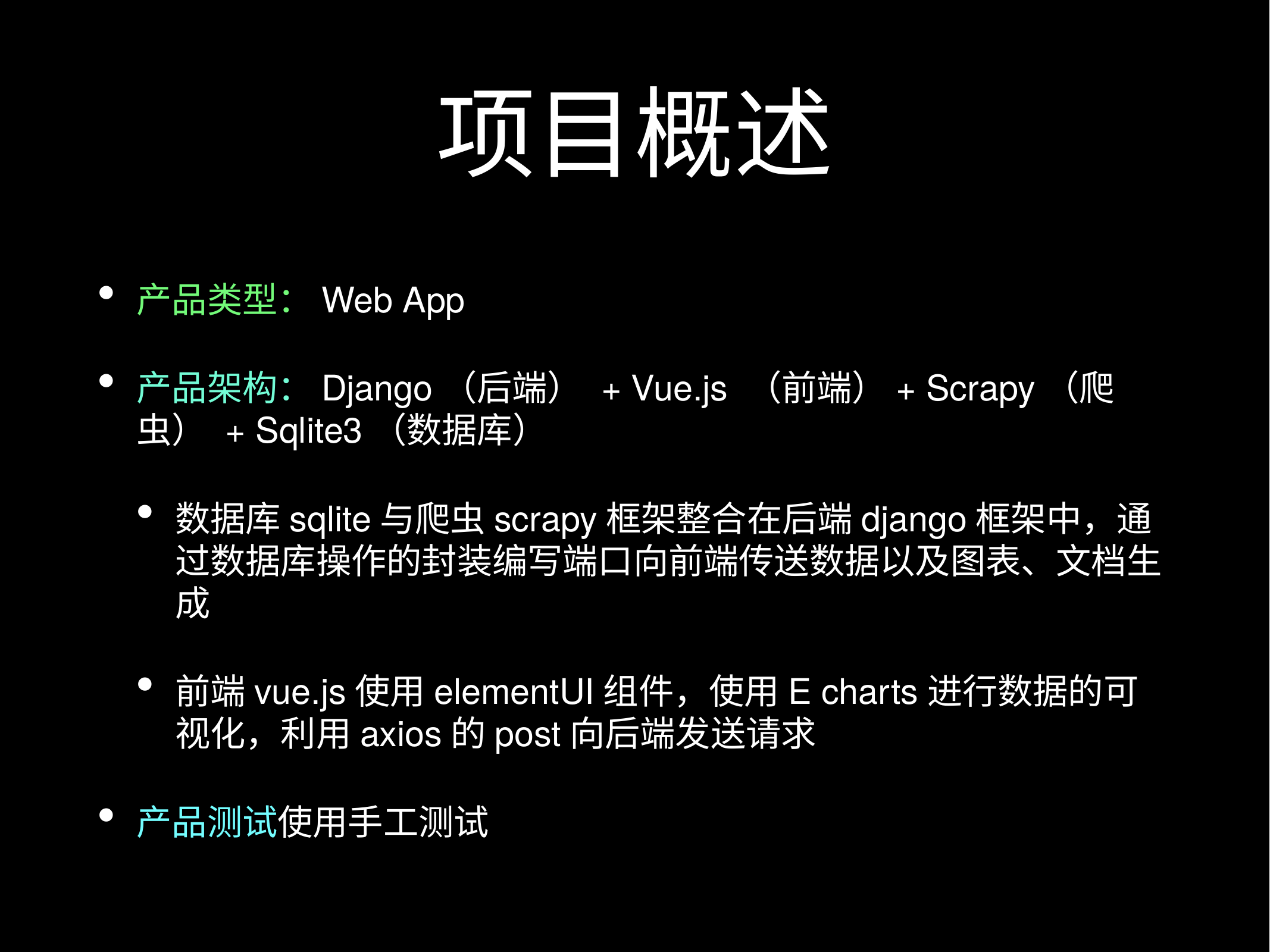

# 项目概述
产品类型：Web App
产品架构：Django（后端） + Vue.js （前端）+ Scrapy（爬虫） + Sqlite3（数据库）
数据库sqlite与爬虫scrapy框架整合在后端django框架中，通过数据库操作的封装编写端口向前端传送数据以及图表、文档生成
前端vue.js使用elementUI组件，使用E charts进行数据的可视化，利用axios的post向后端发送请求
产品测试使用手工测试